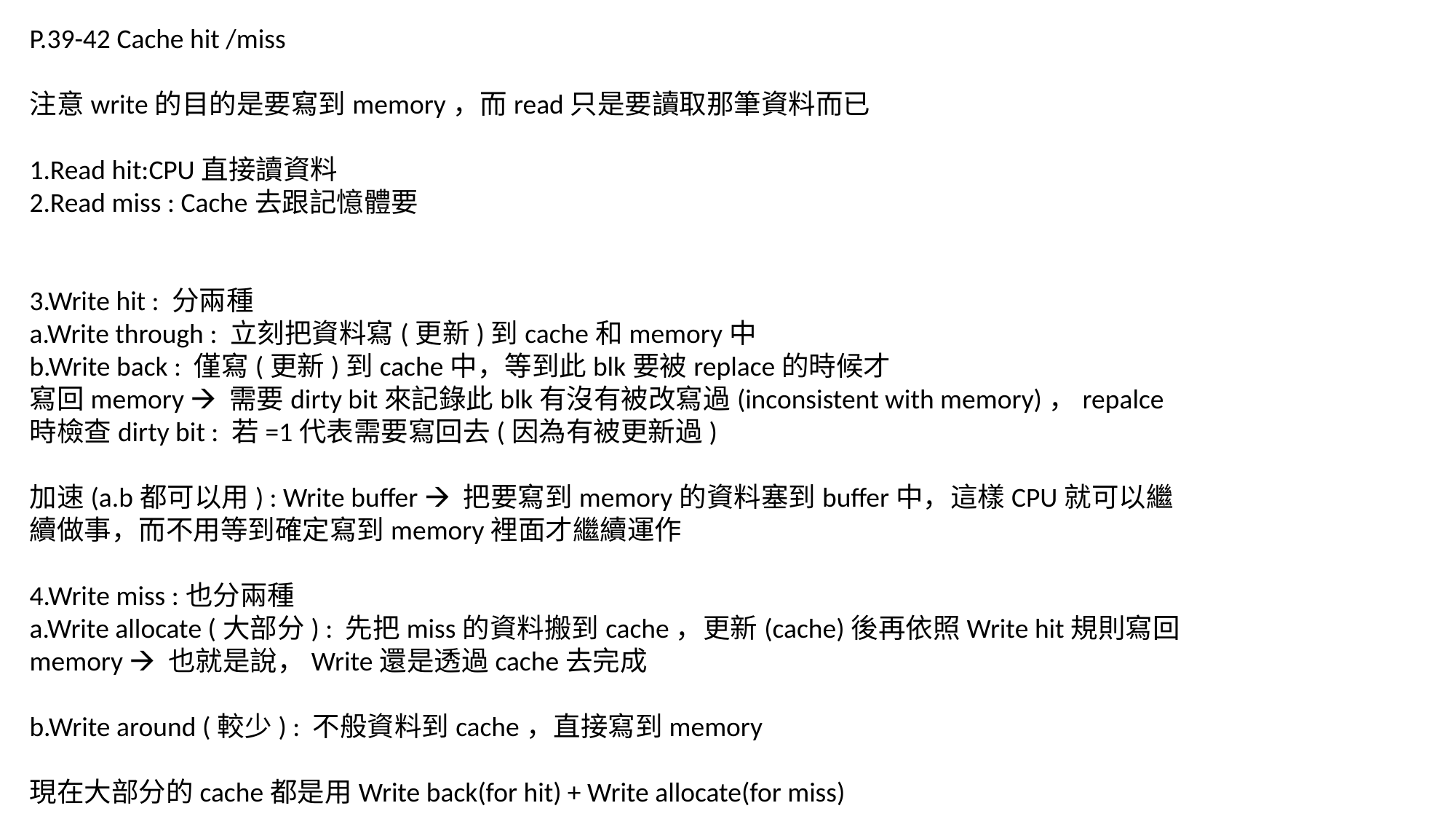

P.39-42 Cache hit /miss

注意write的目的是要寫到memory，而read只是要讀取那筆資料而已

1.Read hit:CPU直接讀資料
2.Read miss : Cache去跟記憶體要

3.Write hit : 分兩種
a.Write through : 立刻把資料寫(更新)到cache和memory中
b.Write back : 僅寫(更新)到cache中，等到此blk要被replace的時候才
寫回memory 🡪 需要dirty bit來記錄此blk有沒有被改寫過(inconsistent with memory)，repalce時檢查dirty bit : 若=1代表需要寫回去(因為有被更新過)

加速(a.b都可以用) : Write buffer 🡪 把要寫到memory的資料塞到buffer中，這樣CPU就可以繼續做事，而不用等到確定寫到memory裡面才繼續運作

4.Write miss :也分兩種
a.Write allocate (大部分) : 先把miss的資料搬到cache，更新(cache)後再依照Write hit規則寫回memory 🡪 也就是說，Write還是透過cache去完成

b.Write around (較少) : 不般資料到cache，直接寫到memory

現在大部分的cache都是用Write back(for hit) + Write allocate(for miss)